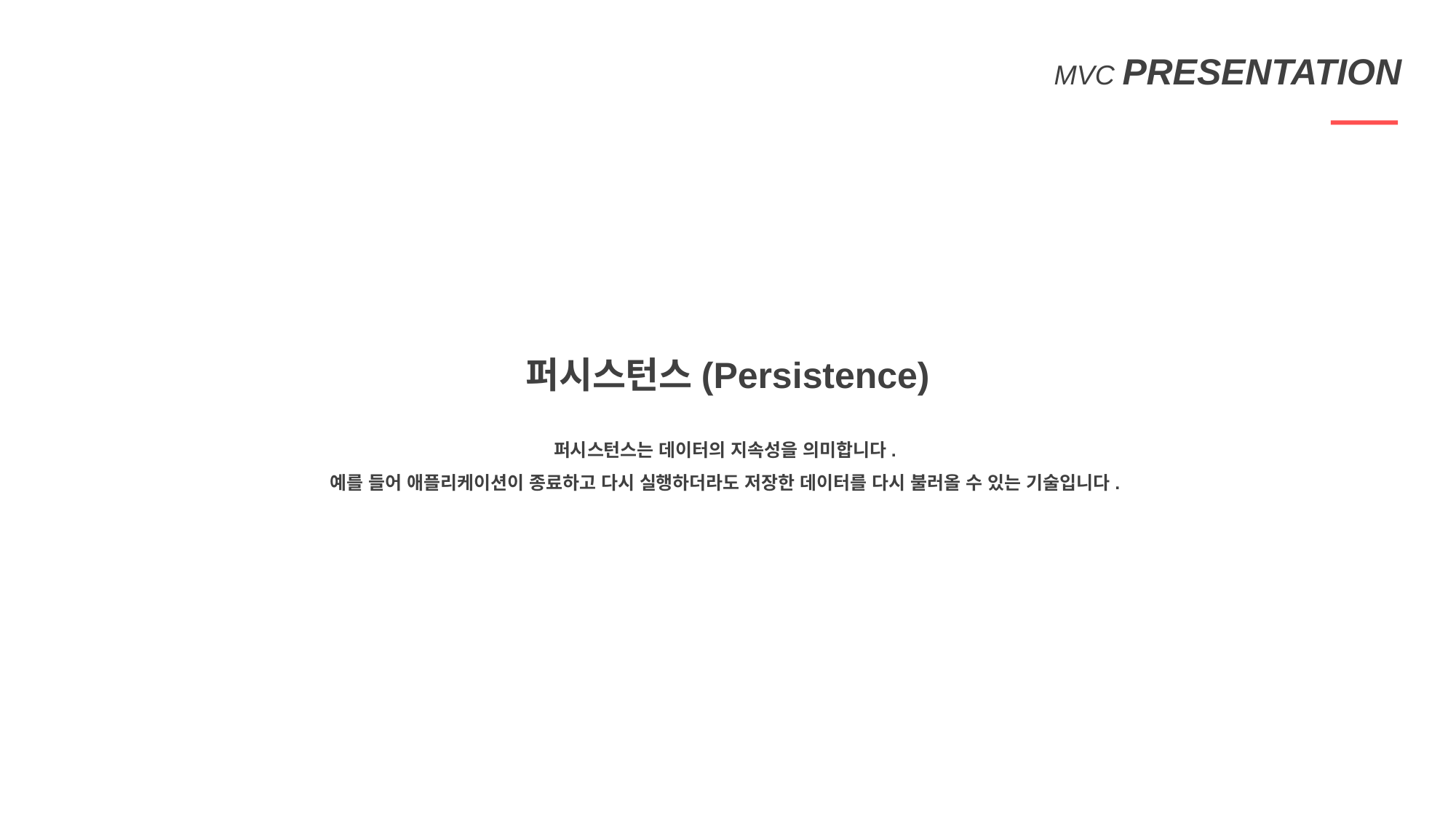

MVC PRESENTATION

퍼시스턴스(Persistence)

퍼시스턴스는 데이터의 지속성을 의미합니다.
예를 들어 애플리케이션이 종료하고 다시 실행하더라도 저장한 데이터를 다시 불러올 수 있는 기술입니다.